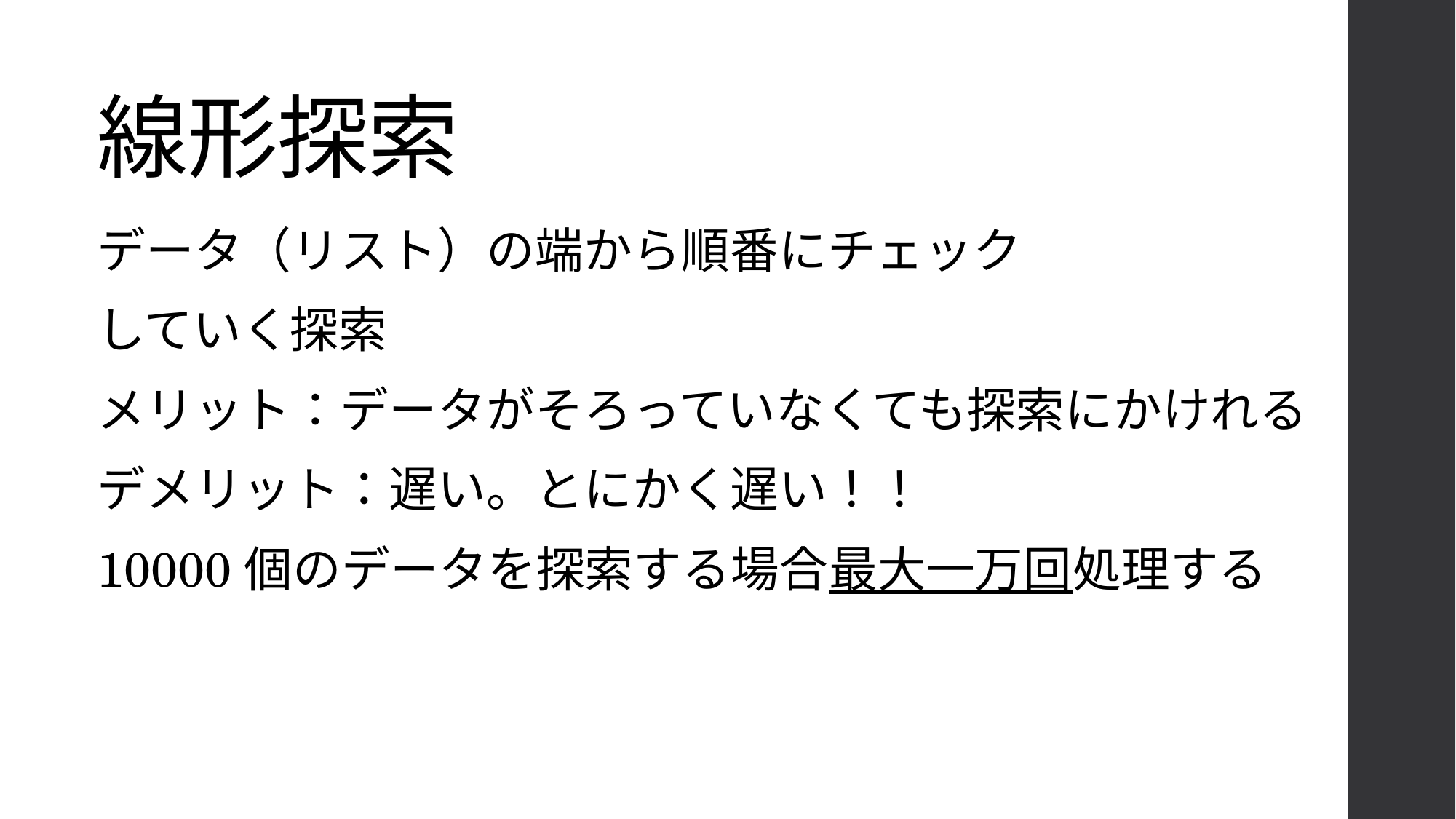

# 線形探索
データ（リスト）の端から順番にチェック
していく探索
メリット：データがそろっていなくても探索にかけれる
デメリット：遅い。とにかく遅い！！
10000個のデータを探索する場合最大一万回処理する